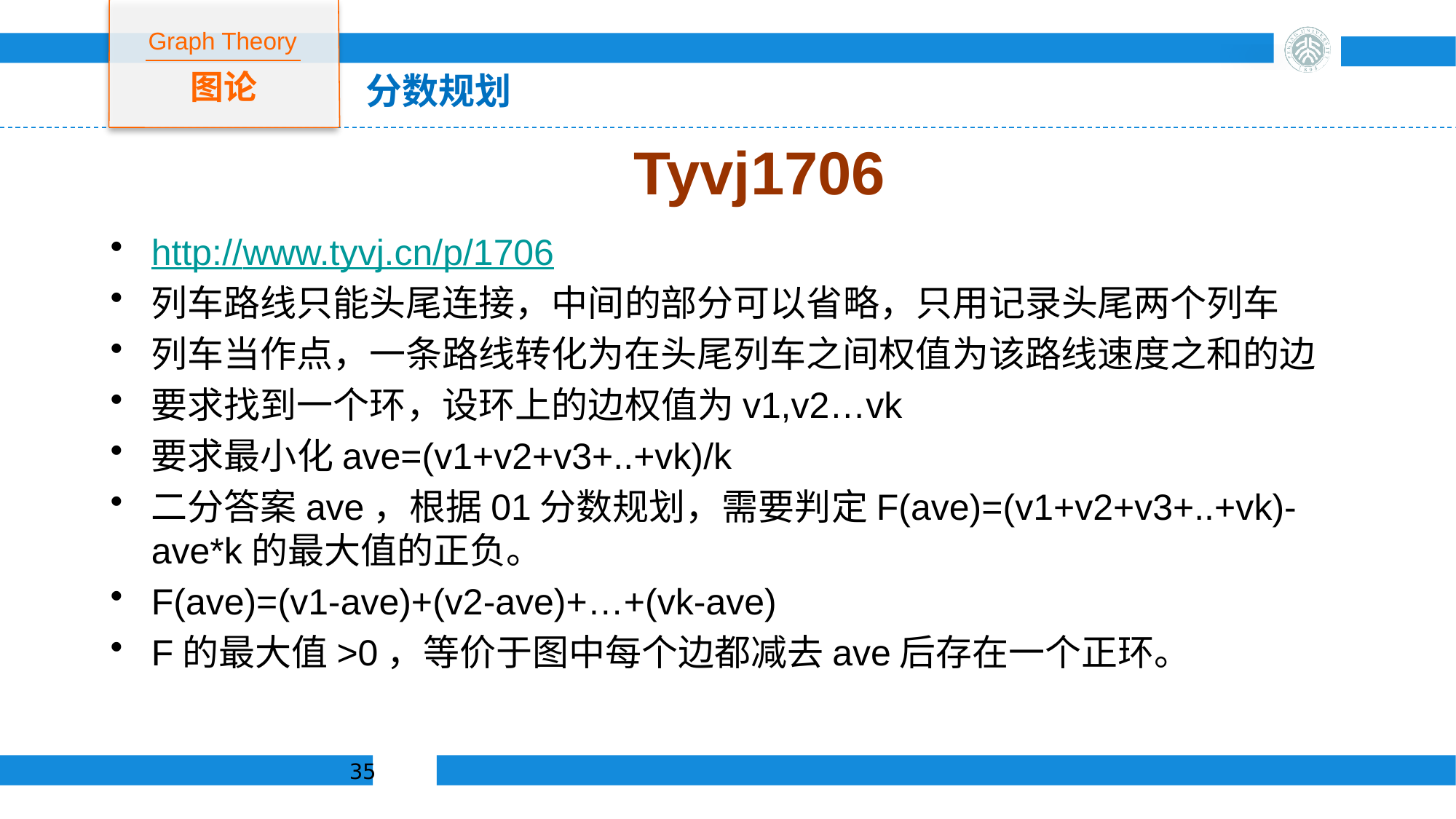

Graph Theory
图论
分数规划
# Tyvj1706
http://www.tyvj.cn/p/1706
列车路线只能头尾连接，中间的部分可以省略，只用记录头尾两个列车
列车当作点，一条路线转化为在头尾列车之间权值为该路线速度之和的边
要求找到一个环，设环上的边权值为v1,v2…vk
要求最小化ave=(v1+v2+v3+..+vk)/k
二分答案ave，根据01分数规划，需要判定F(ave)=(v1+v2+v3+..+vk)-ave*k的最大值的正负。
F(ave)=(v1-ave)+(v2-ave)+…+(vk-ave)
F的最大值>0，等价于图中每个边都减去ave后存在一个正环。